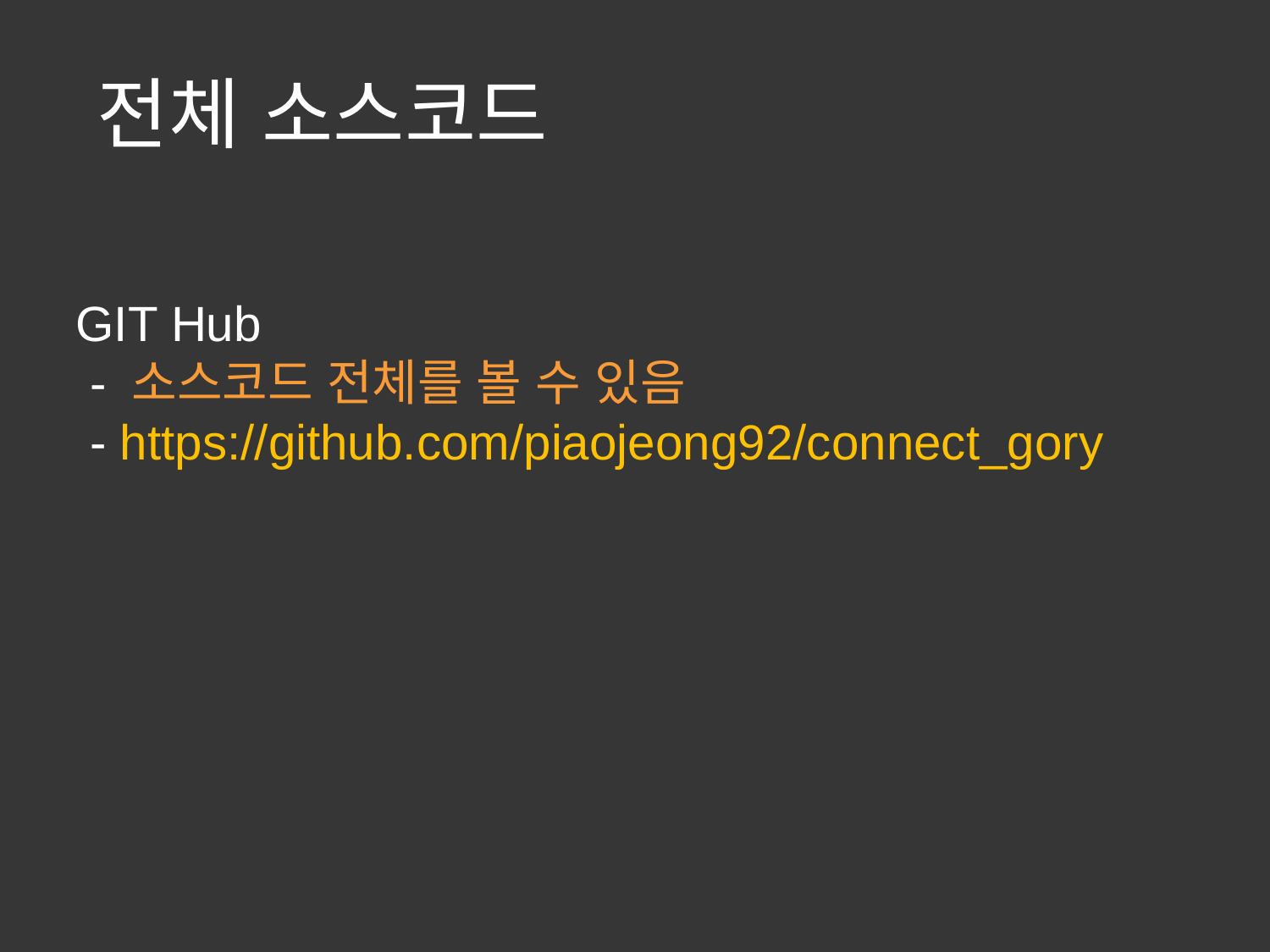

전체 소스코드
GIT Hub
 - 소스코드 전체를 볼 수 있음
 - https://github.com/piaojeong92/connect_gory